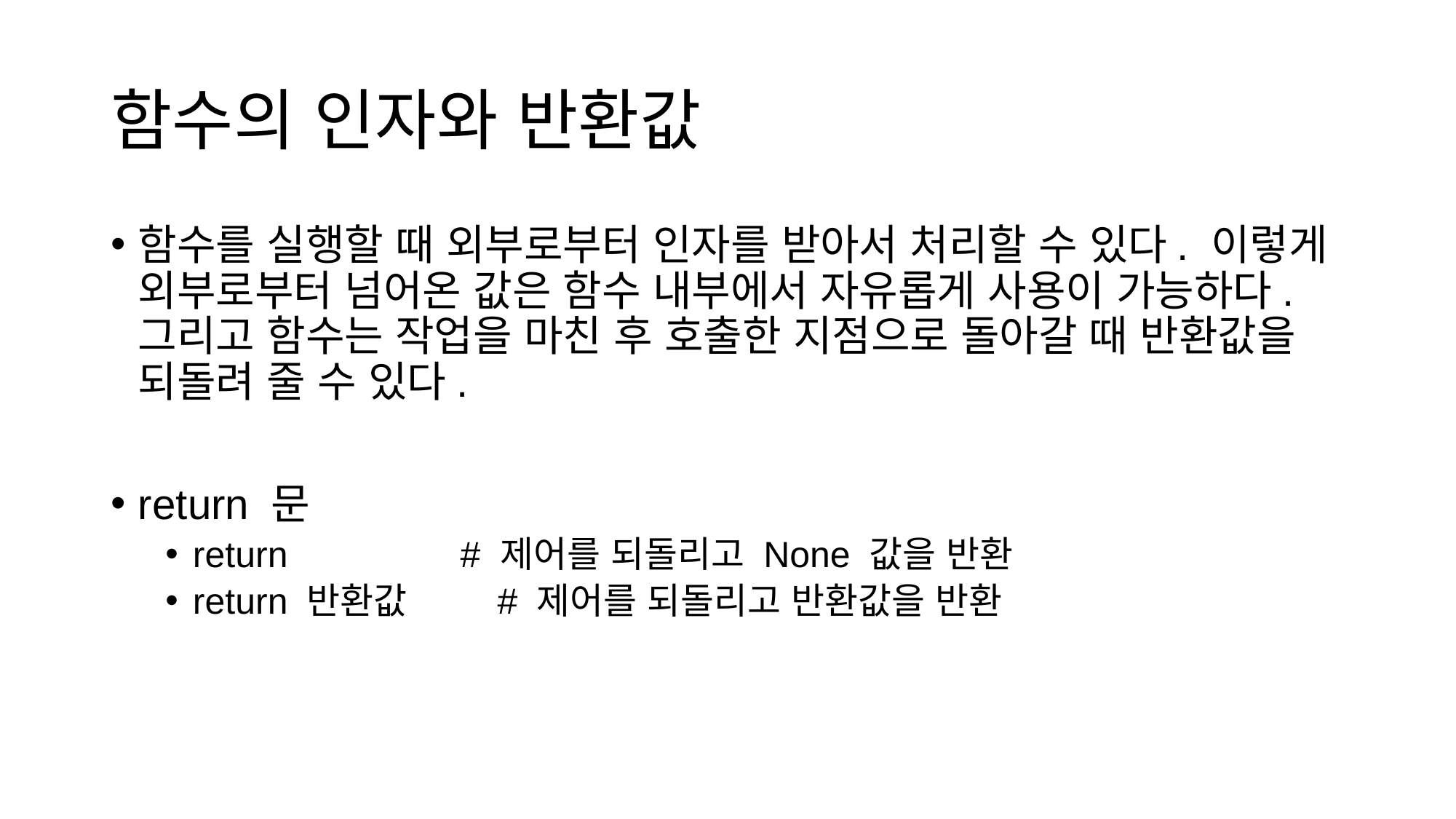

# 함수의 인자와 반환값
함수를 실행할 때 외부로부터 인자를 받아서 처리할 수 있다. 이렇게 외부로부터 넘어온 값은 함수 내부에서 자유롭게 사용이 가능하다. 그리고 함수는 작업을 마친 후 호출한 지점으로 돌아갈 때 반환값을 되돌려 줄 수 있다.

return 문
return                 # 제어를 되돌리고 None 값을 반환
return 반환값        # 제어를 되돌리고 반환값을 반환